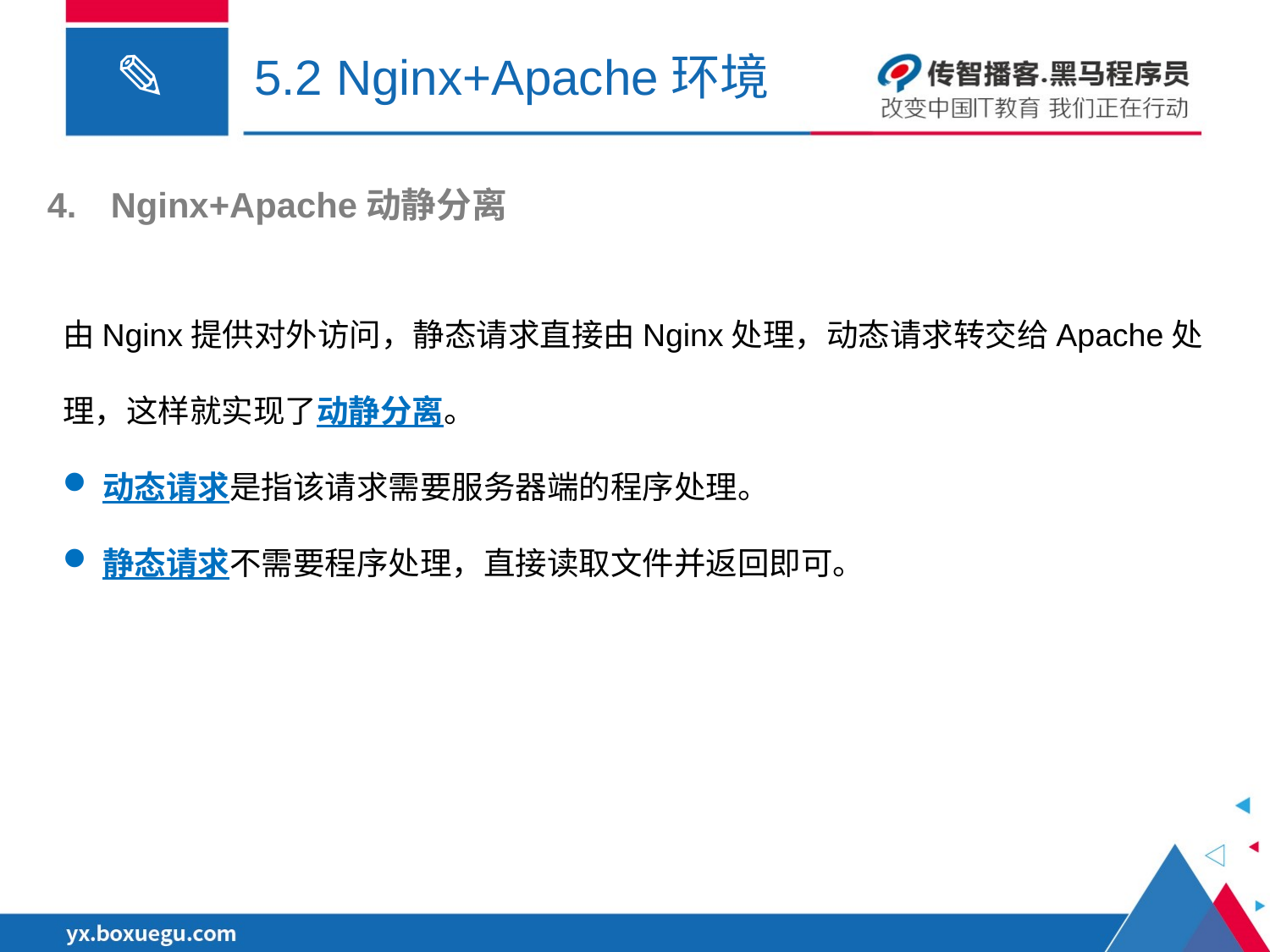

# 5.2 Nginx+Apache环境
Nginx+Apache动静分离
由Nginx提供对外访问，静态请求直接由Nginx处理，动态请求转交给Apache处理，这样就实现了动静分离。
动态请求是指该请求需要服务器端的程序处理。
静态请求不需要程序处理，直接读取文件并返回即可。